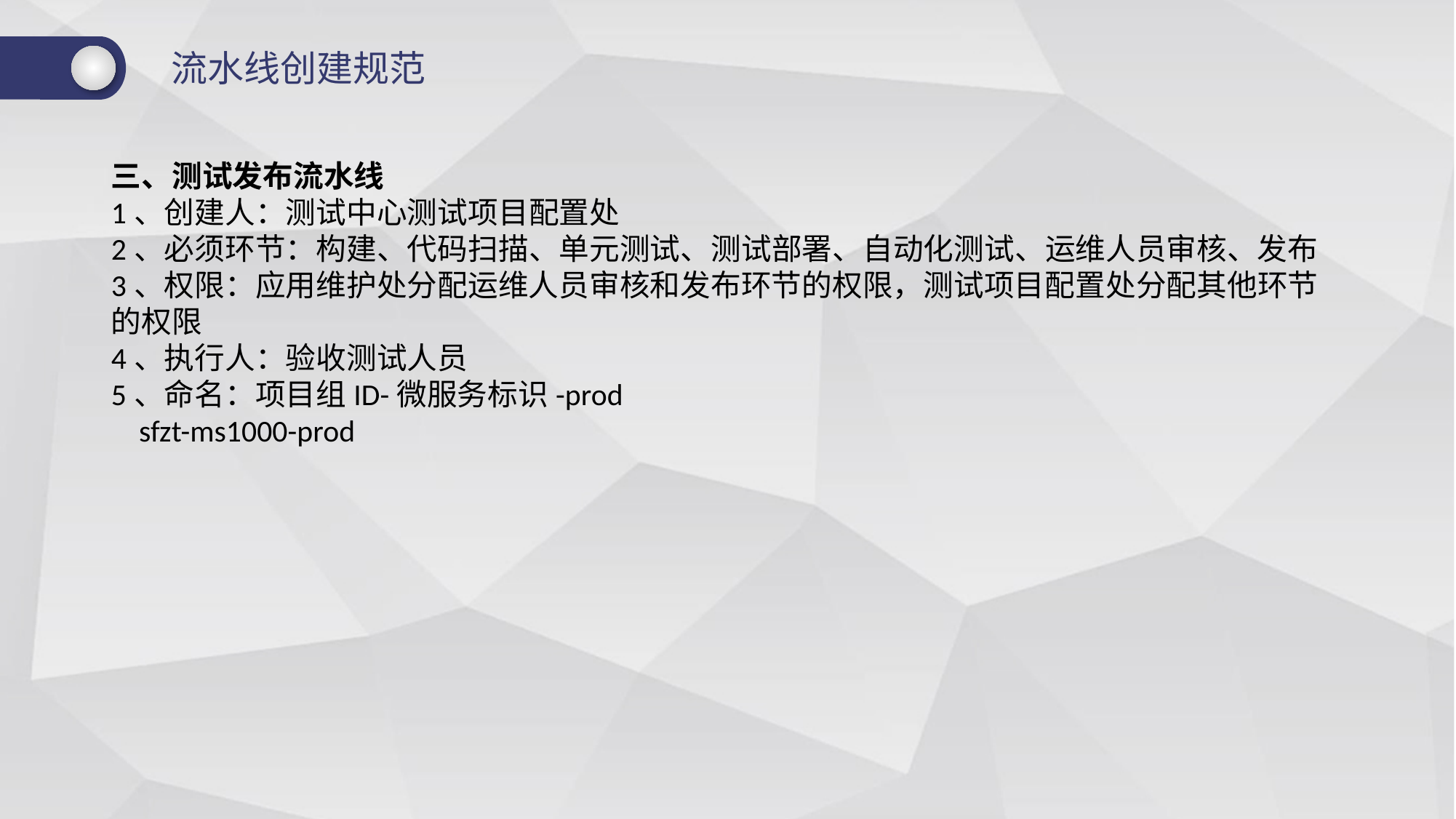

流水线创建规范
三、测试发布流水线
1、创建人：测试中心测试项目配置处
2、必须环节：构建、代码扫描、单元测试、测试部署、自动化测试、运维人员审核、发布
3、权限：应用维护处分配运维人员审核和发布环节的权限，测试项目配置处分配其他环节的权限
4、执行人：验收测试人员
5、命名：项目组ID-微服务标识-prod
    sfzt-ms1000-prod